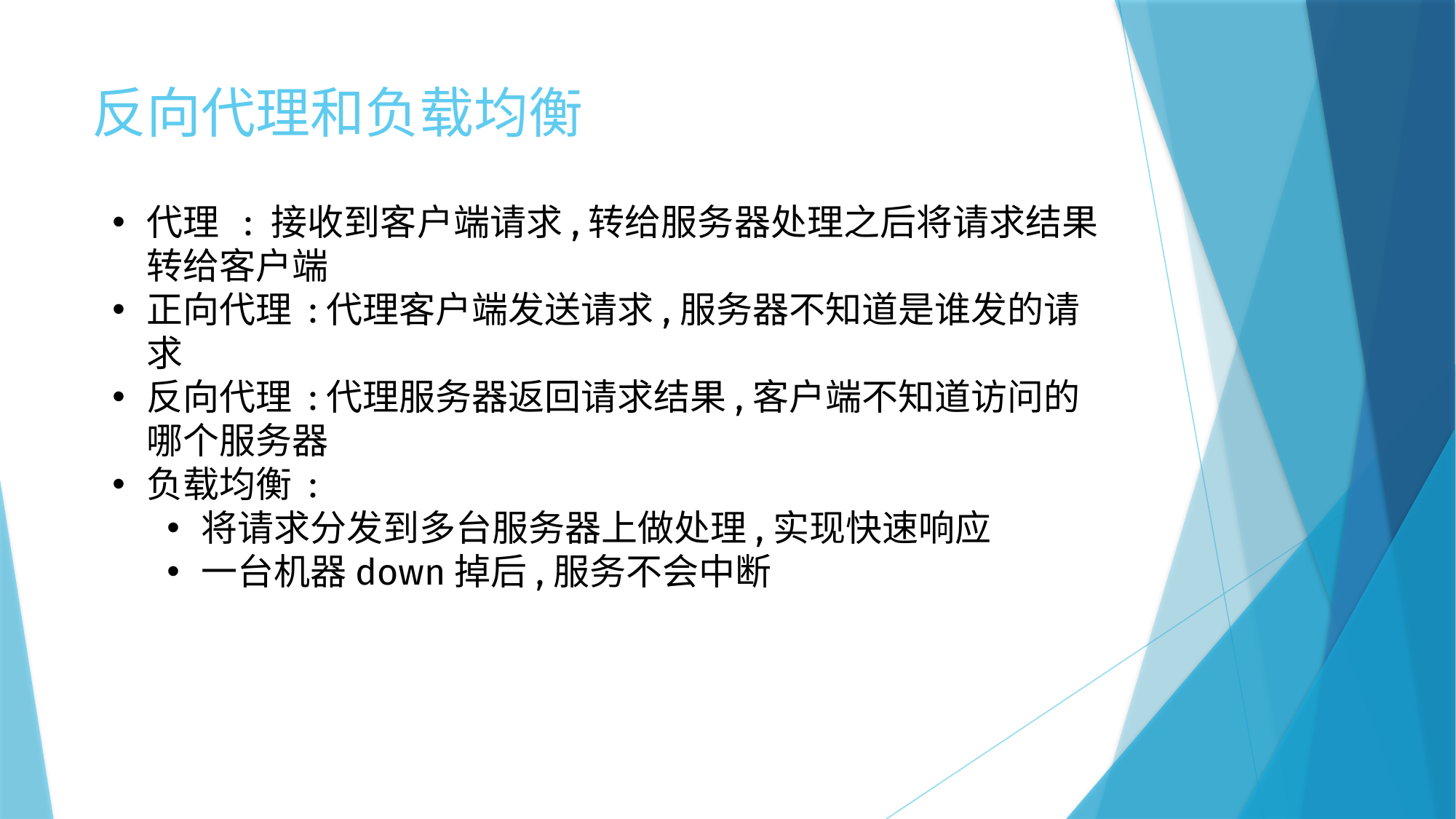

# 反向代理和负载均衡
代理  : 接收到客户端请求,转给服务器处理之后将请求结果转给客户端
正向代理 :代理客户端发送请求,服务器不知道是谁发的请求
反向代理 :代理服务器返回请求结果,客户端不知道访问的哪个服务器
负载均衡 :
将请求分发到多台服务器上做处理,实现快速响应
一台机器down掉后,服务不会中断